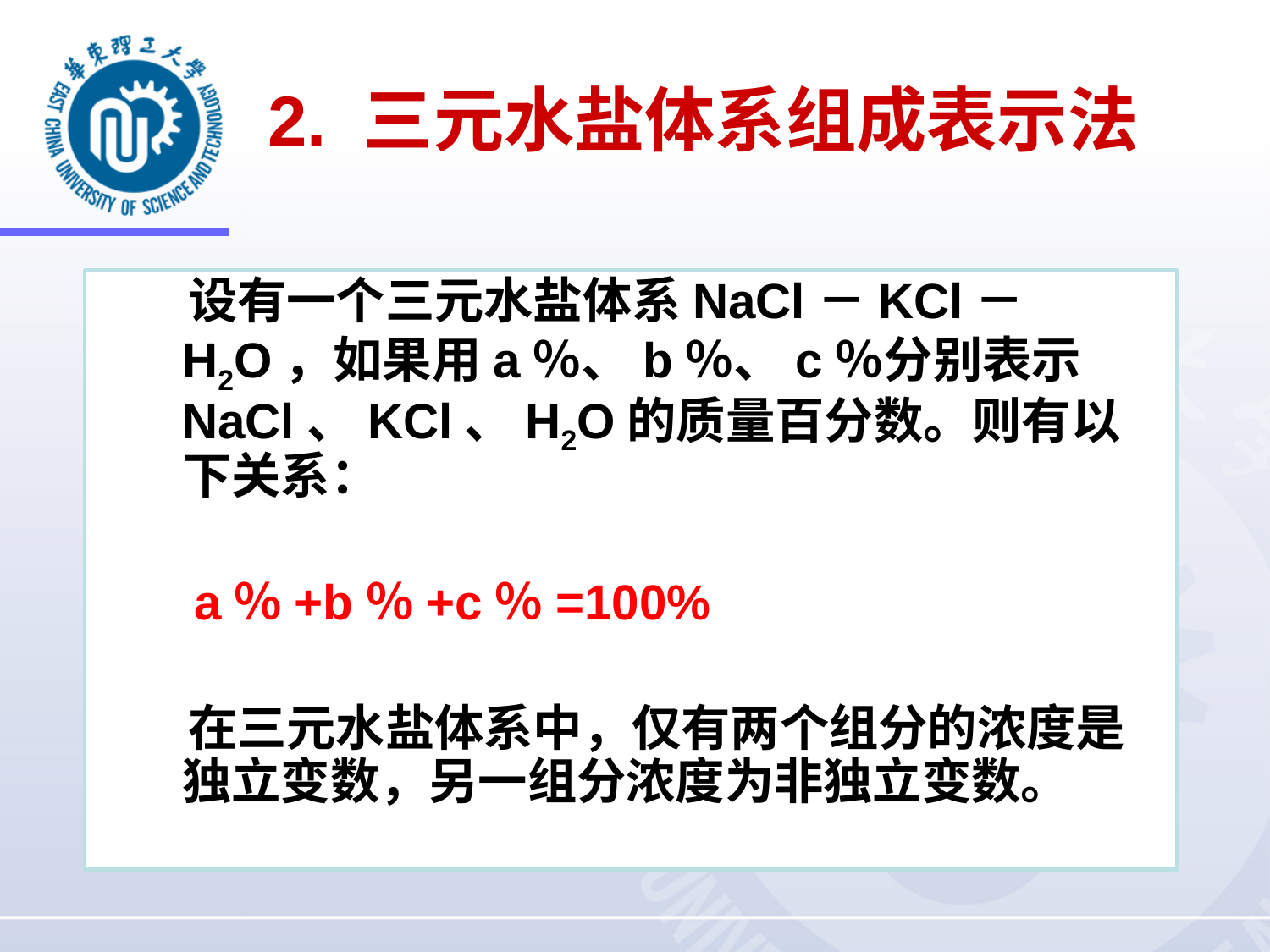

# 2. 三元水盐体系组成表示法
       设有一个三元水盐体系NaCl－KCl－H2O，如果用a％、b％、c％分别表示NaCl、KCl、H2O的质量百分数。则有以下关系：

       a％+b％+c％=100%

       在三元水盐体系中，仅有两个组分的浓度是独立变数，另一组分浓度为非独立变数。